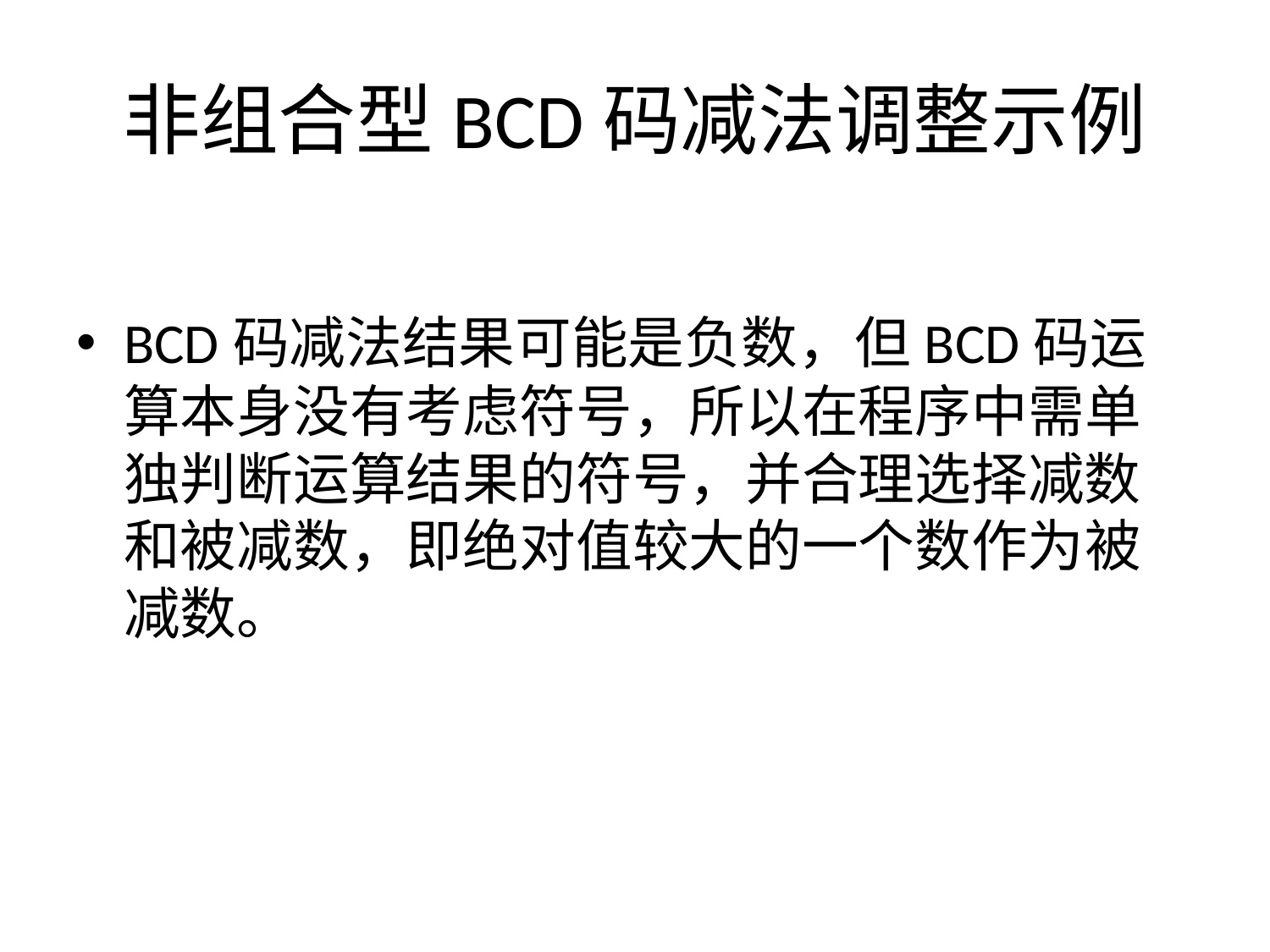

# 非组合型BCD码减法调整示例

BCD码减法结果可能是负数，但BCD码运算本身没有考虑符号，所以在程序中需单独判断运算结果的符号，并合理选择减数和被减数，即绝对值较大的一个数作为被减数。